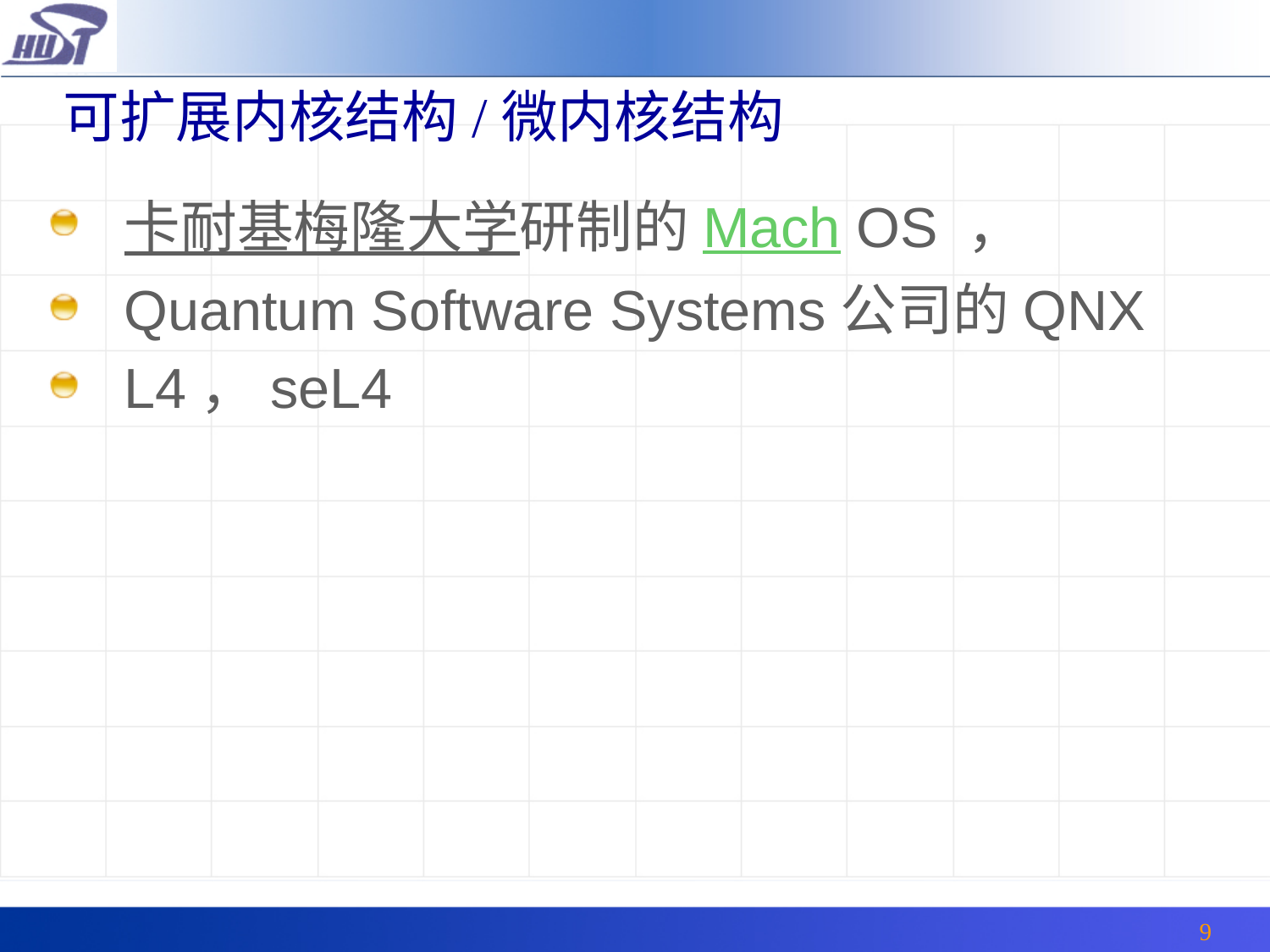

# 可扩展内核结构/微内核结构
卡耐基梅隆大学研制的Mach OS ，
Quantum Software Systems公司的QNX
L4，seL4

9